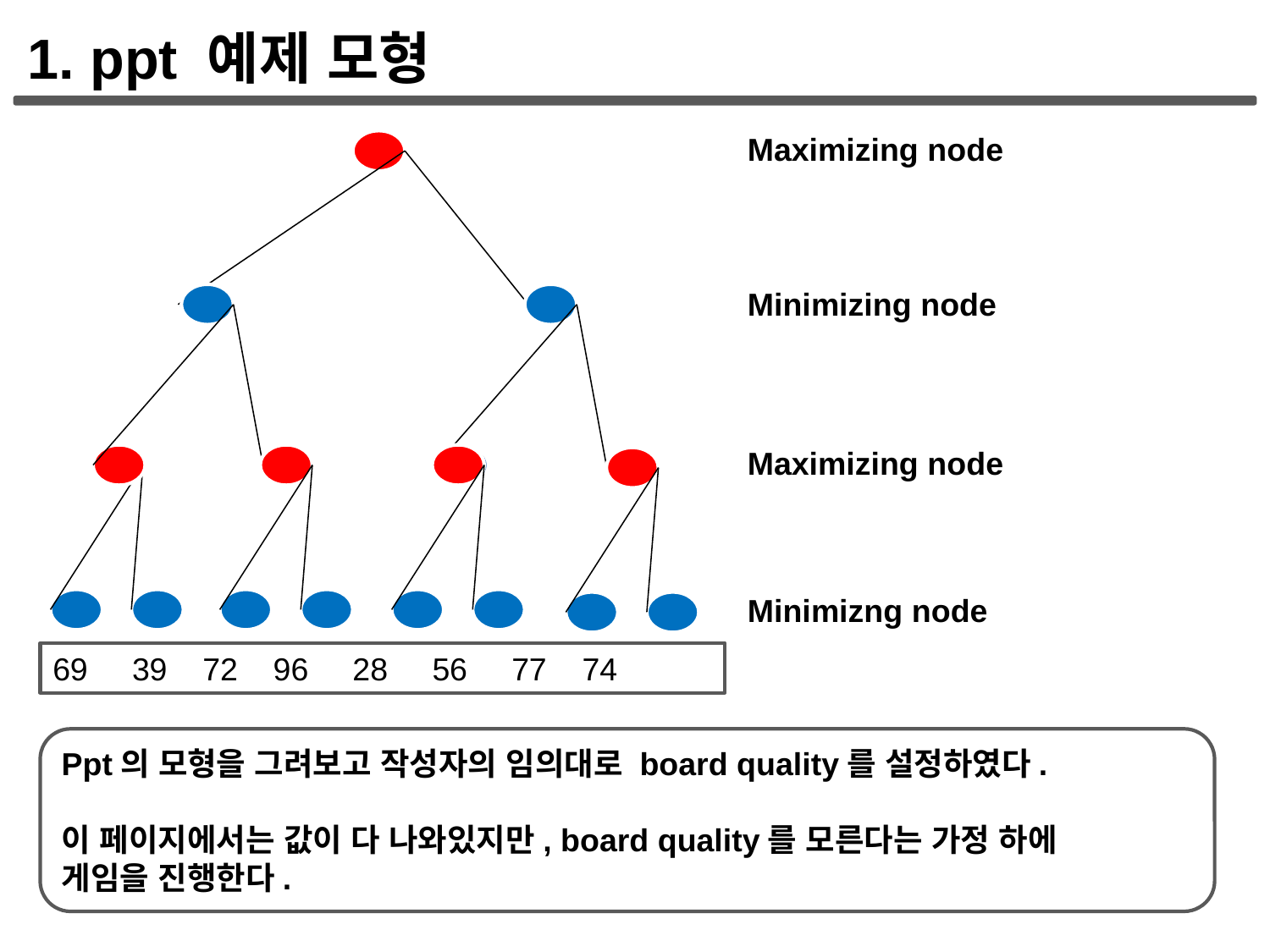

1. ppt 예제 모형

Maximizing node

Minimizing node

Maximizing node

Minimizng node

69     39    72    96     28     56     77    74
Ppt의 모형을 그려보고 작성자의 임의대로 board quality를 설정하였다.

이 페이지에서는 값이 다 나와있지만, board quality를 모른다는 가정 하에
게임을 진행한다.